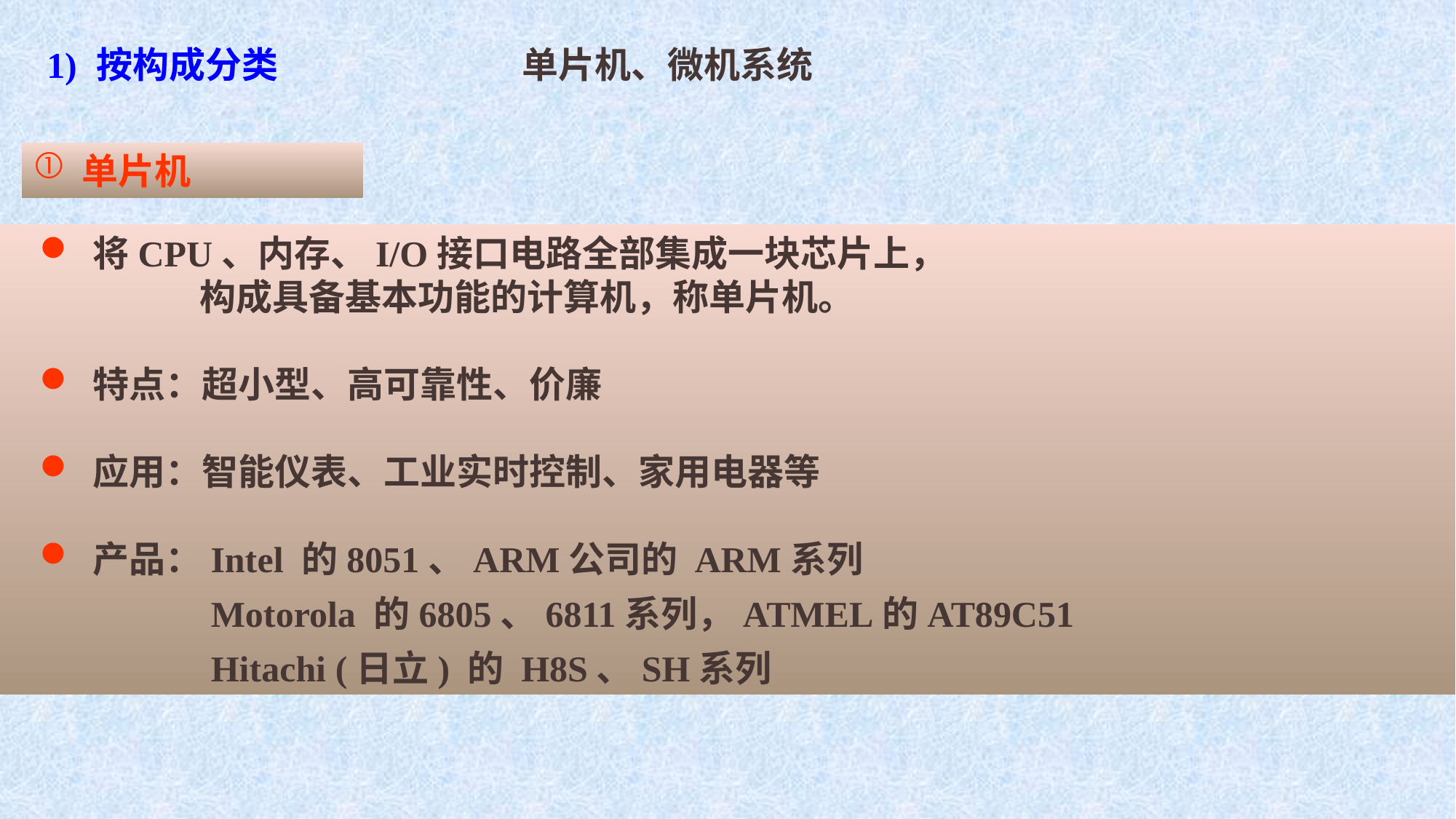

1) 按构成分类
单片机、微机系统
 单片机
 将CPU、内存、I/O接口电路全部集成一块芯片上，
  构成具备基本功能的计算机，称单片机。

 特点：超小型、高可靠性、价廉

 应用：智能仪表、工业实时控制、家用电器等

 产品：Intel 的8051、ARM公司的 ARM系列
                Motorola 的6805、6811系列，ATMEL的AT89C51
          Hitachi (日立) 的 H8S、SH系列